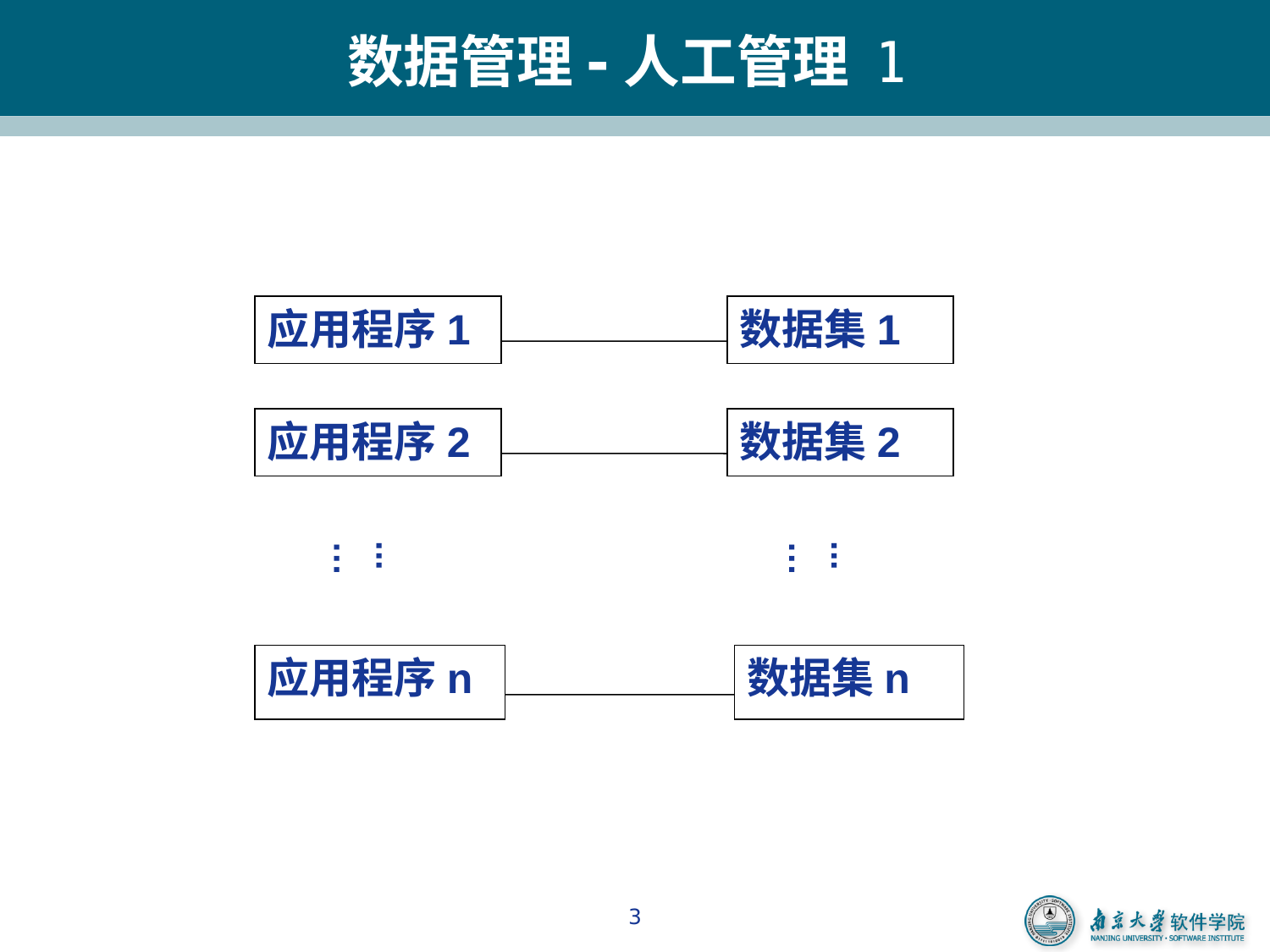

# 数据管理-人工管理 1
应用程序1
数据集1

应用程序2
数据集2

...…
...…
应用程序n
数据集n

3